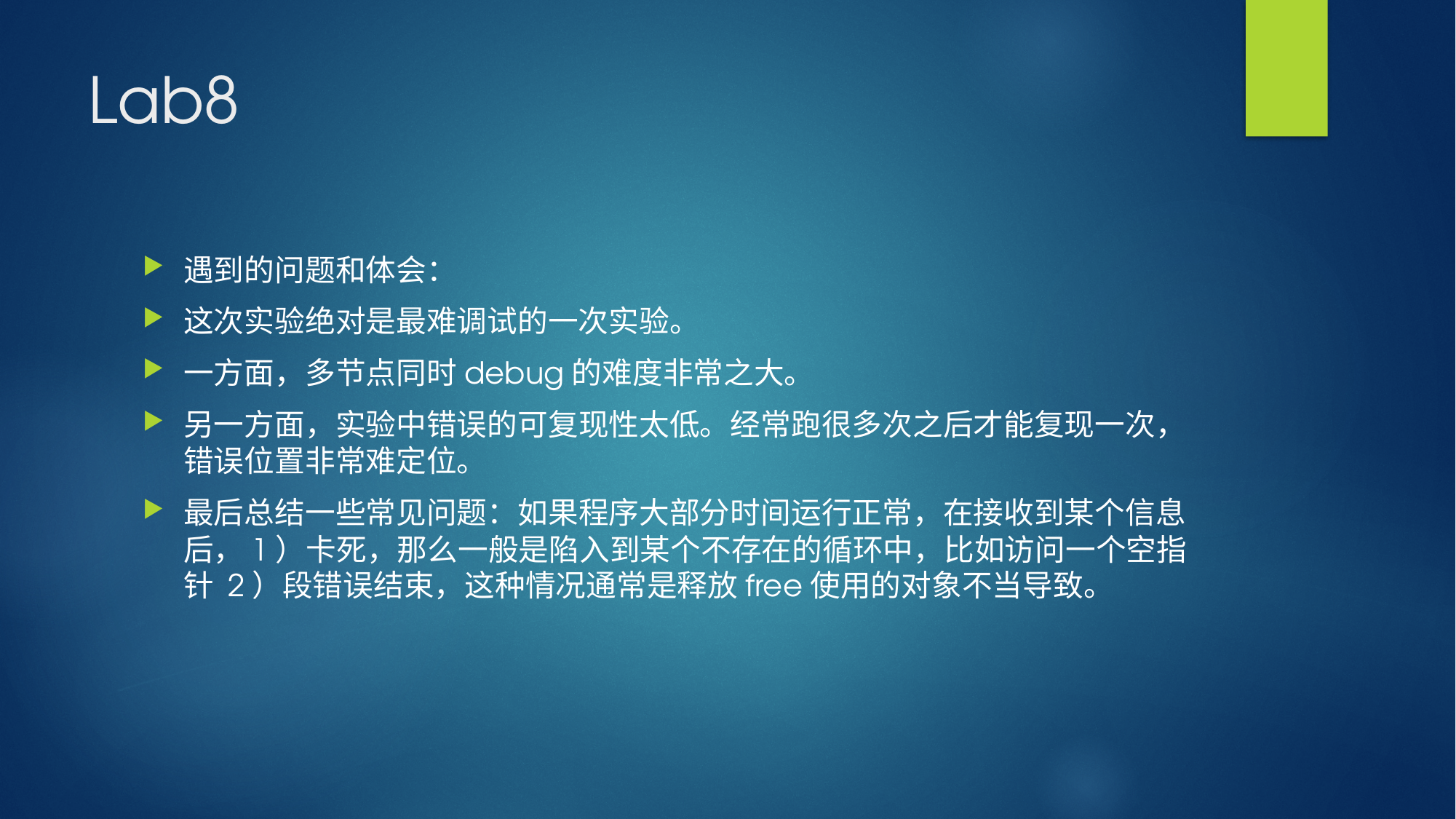

# Lab8
遇到的问题和体会：
这次实验绝对是最难调试的一次实验。
一方面，多节点同时debug的难度非常之大。
另一方面，实验中错误的可复现性太低。经常跑很多次之后才能复现一次，错误位置非常难定位。
最后总结一些常见问题：如果程序大部分时间运行正常，在接收到某个信息后，1）卡死，那么一般是陷入到某个不存在的循环中，比如访问一个空指针 2）段错误结束，这种情况通常是释放free使用的对象不当导致。